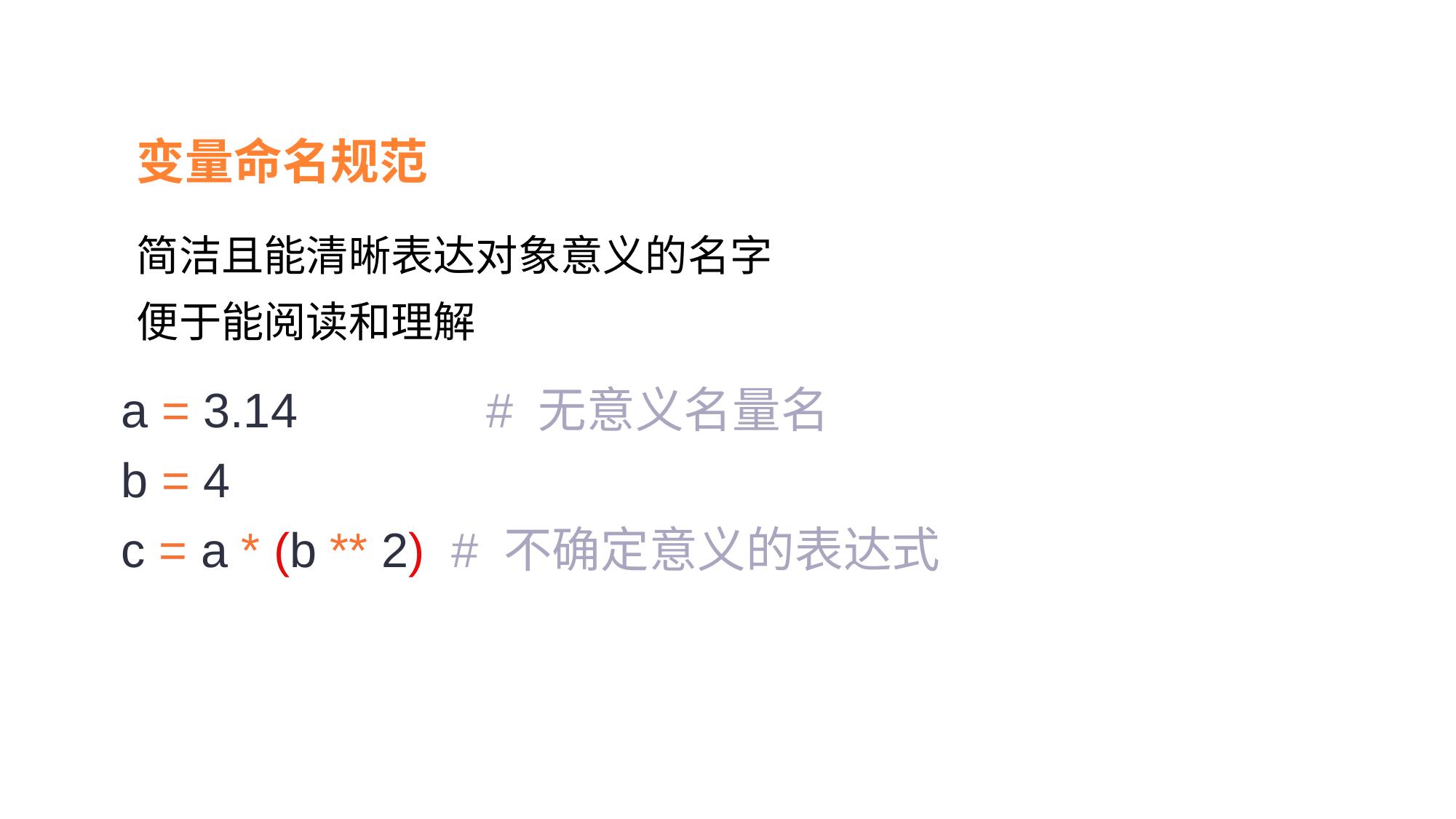

变量命名规范
简洁且能清晰表达对象意义的名字
便于能阅读和理解
a = 3.14              # 无意义名量名
b = 4
c = a * (b ** 2)  # 不确定意义的表达式